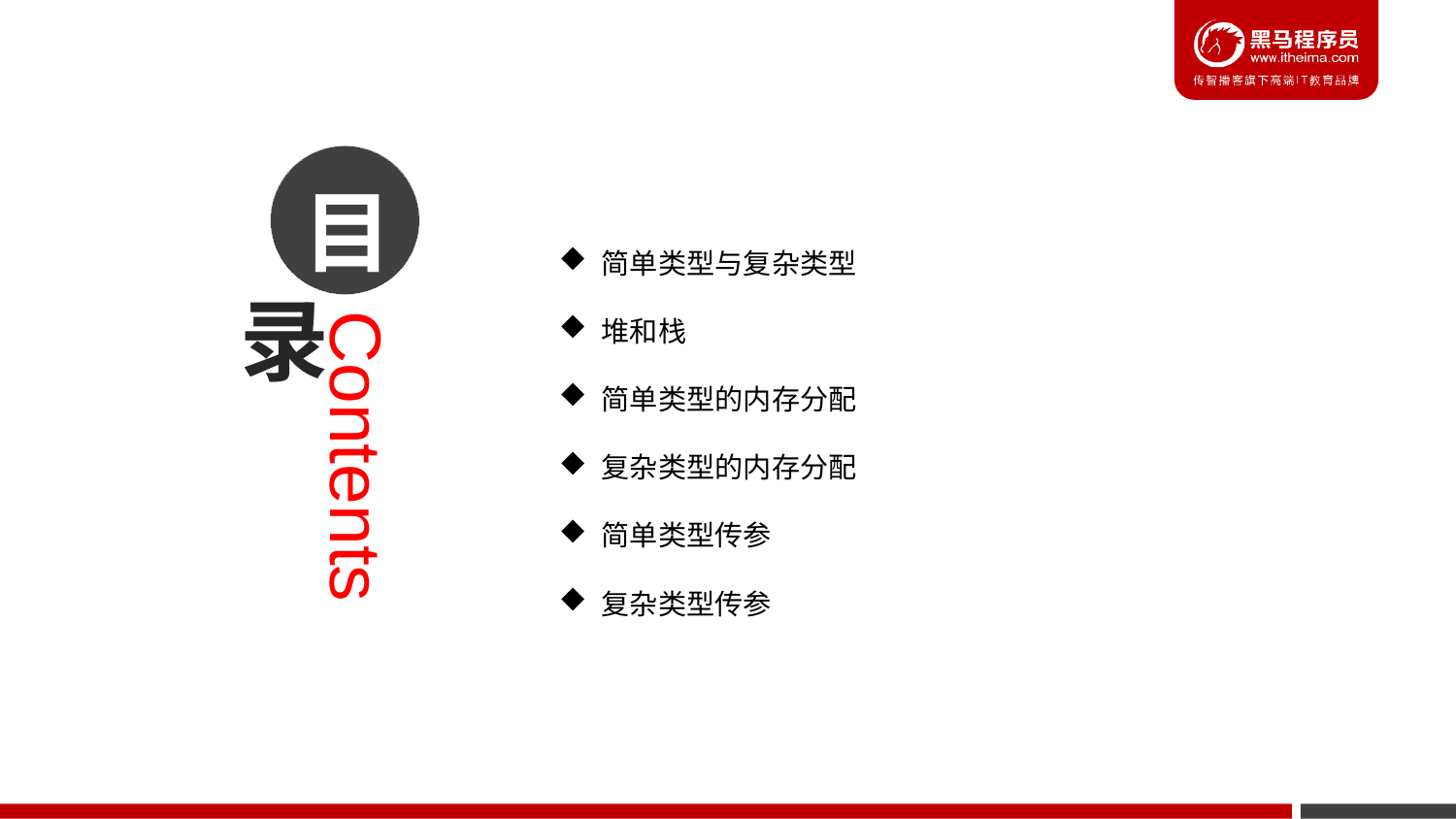

简单类型与复杂类型
堆和栈
简单类型的内存分配
复杂类型的内存分配
简单类型传参
复杂类型传参